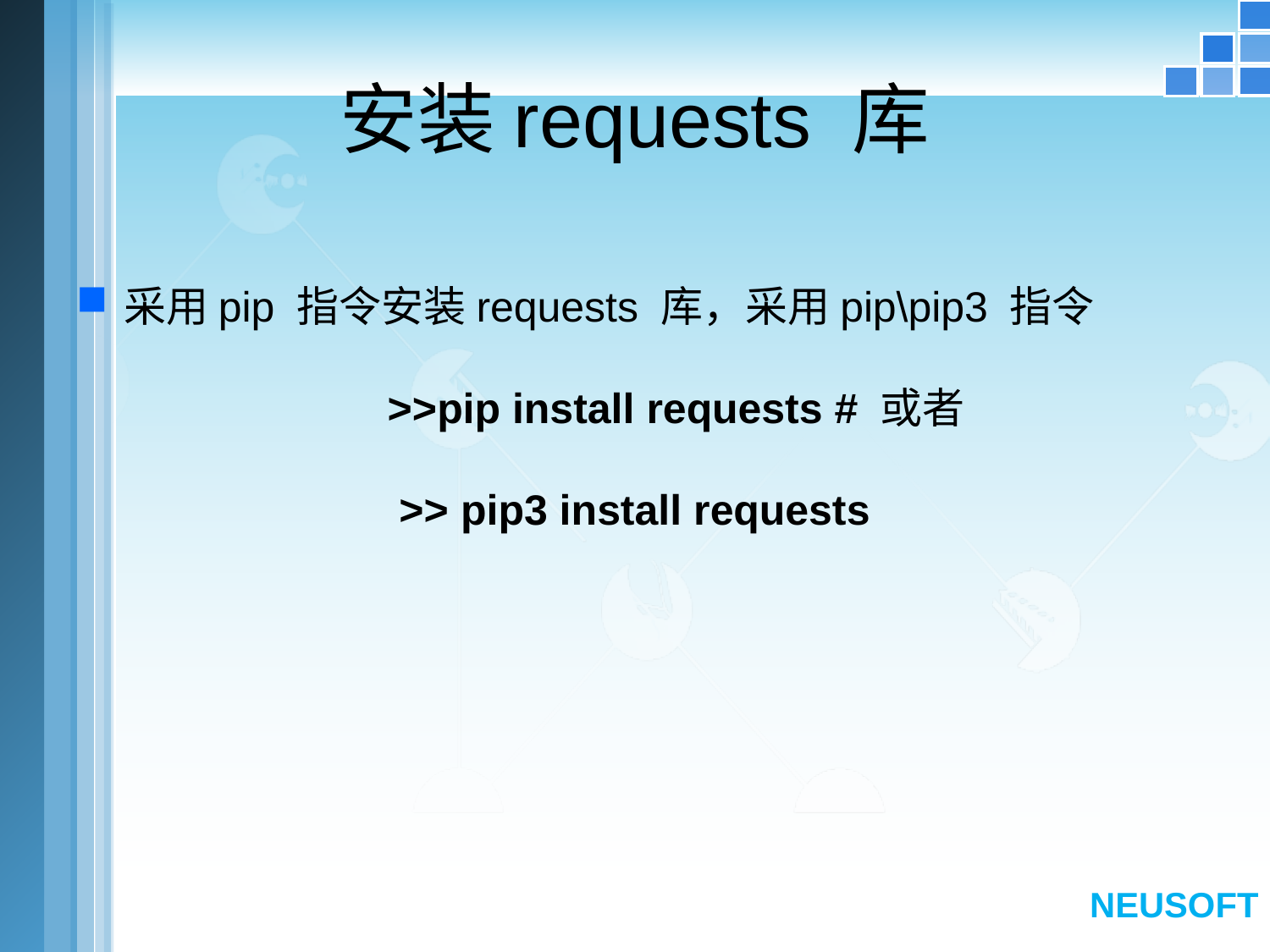

# 安装requests 库
采用pip 指令安装requests 库，采用pip\pip3 指令
       >>pip install requests # 或者
>> pip3 install requests